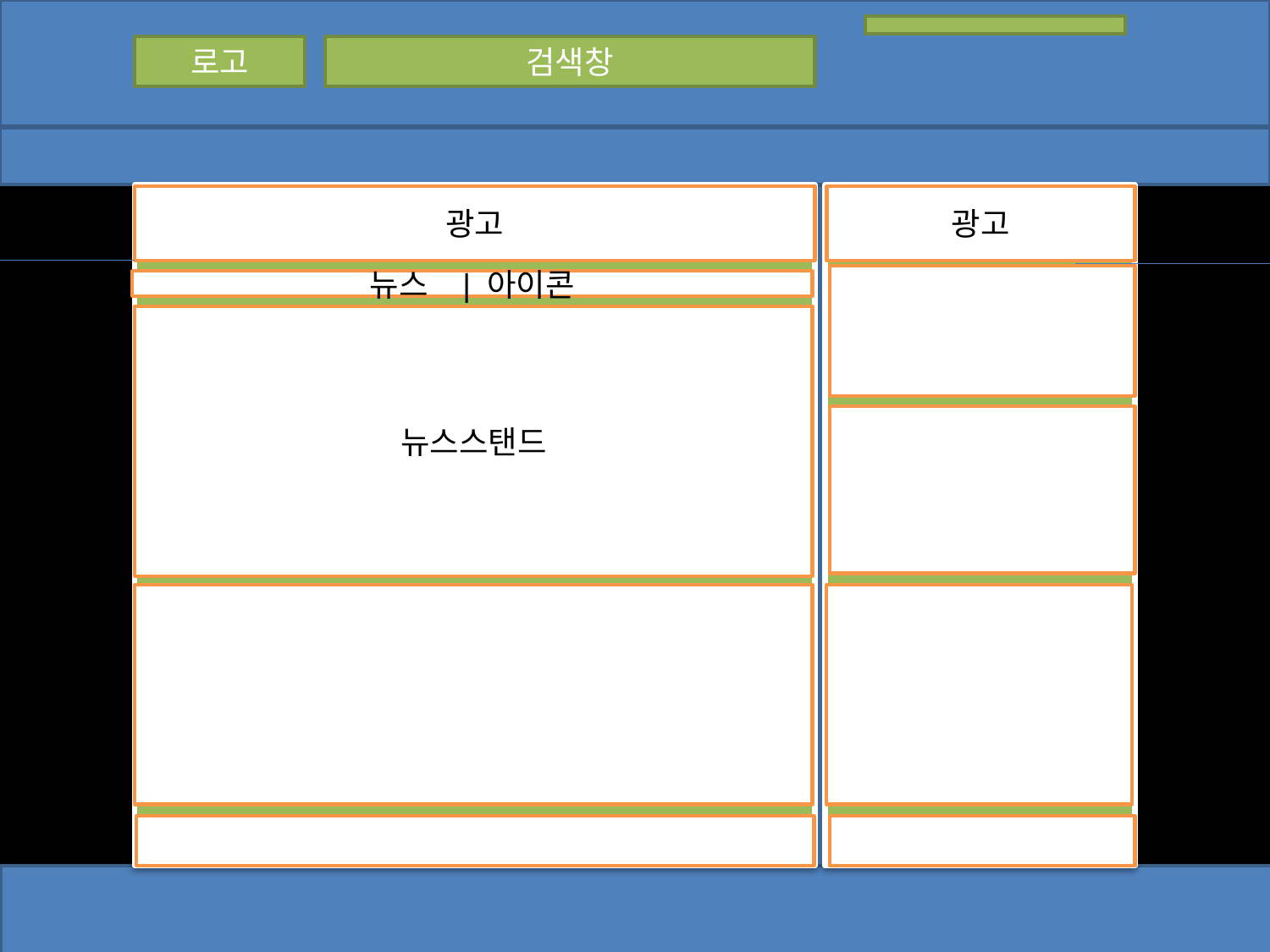

네이버를 시작페이지로/주니버 /해피빈
헤더탑

로고
검색창

헤더bottom

광고
광고
Left box
Right box

뉴스   | 아이콘
뉴스스탠드
백그라운드
/바디

footer